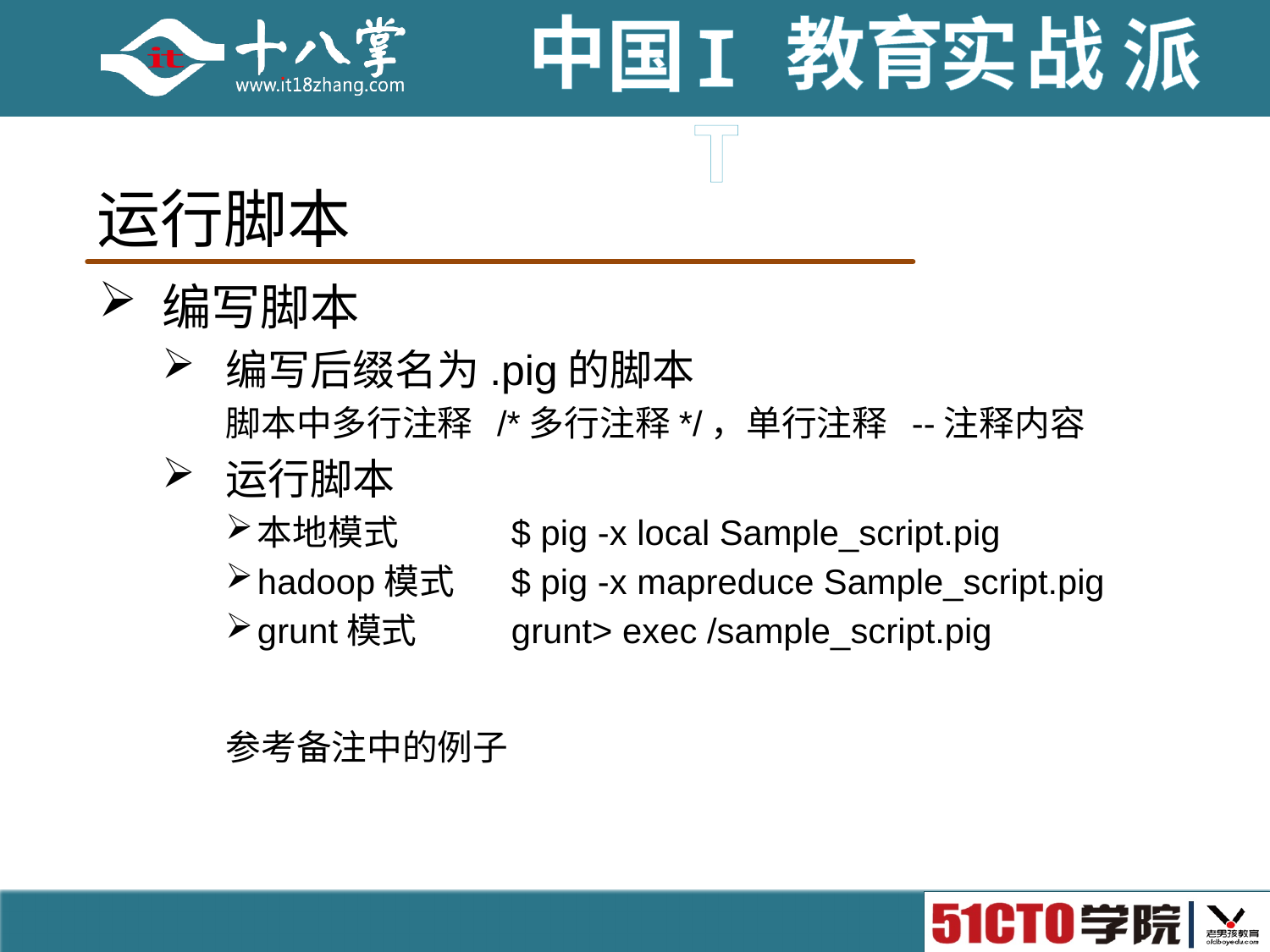

# 运行脚本
编写脚本
编写后缀名为.pig的脚本
脚本中多行注释  /*多行注释*/，单行注释  --注释内容
运行脚本
本地模式	$ pig -x local Sample_script.pig
hadoop模式	$ pig -x mapreduce Sample_script.pig
grunt模式	grunt> exec /sample_script.pig

参考备注中的例子